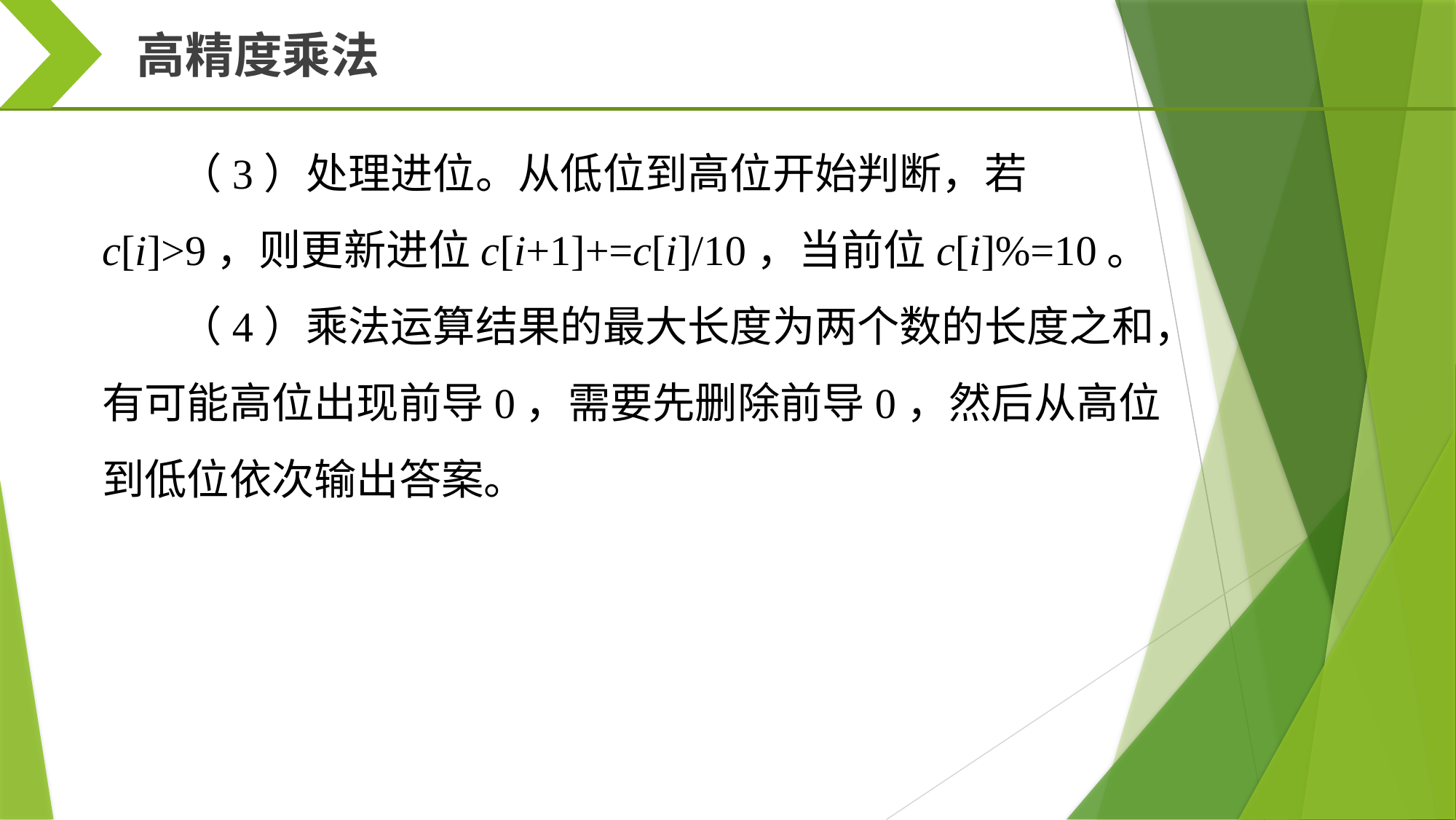

高精度乘法
（3）处理进位。从低位到高位开始判断，若 c[i]>9，则更新进位c[i+1]+=c[i]/10，当前位c[i]%=10。
（4）乘法运算结果的最大长度为两个数的长度之和，有可能高位出现前导0，需要先删除前导0，然后从高位到低位依次输出答案。